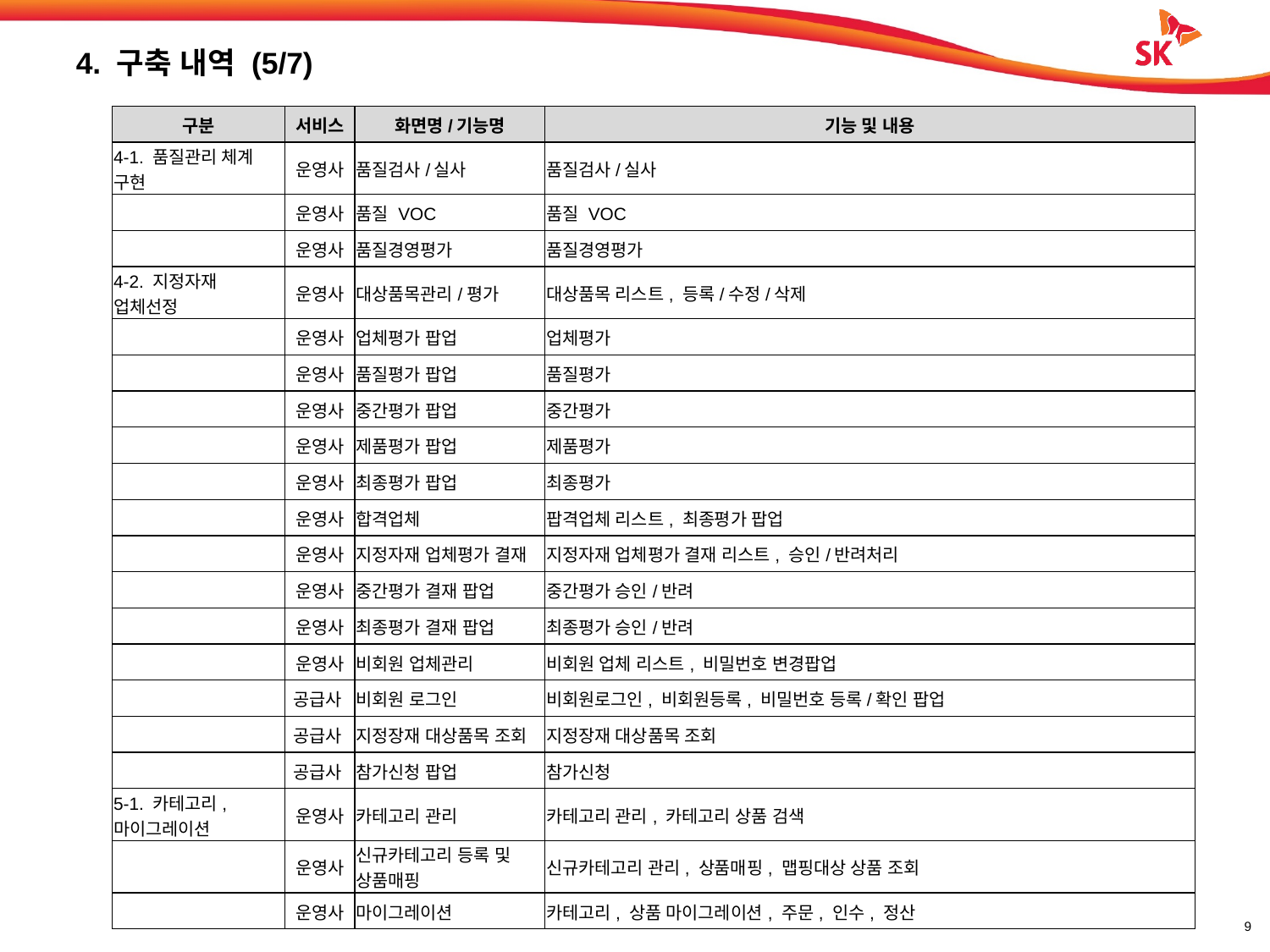

# 4. 구축 내역 (5/7)
| 구분 | 서비스 | 화면명/기능명 | 기능 및 내용 |
| --- | --- | --- | --- |
| 4-1. 품질관리 체계 구현 | 운영사 | 품질검사/실사 | 품질검사/실사 |
|  | 운영사 | 품질 VOC | 품질 VOC |
|  | 운영사 | 품질경영평가 | 품질경영평가 |
| 4-2. 지정자재 업체선정 | 운영사 | 대상품목관리/평가 | 대상품목 리스트, 등록/수정/삭제 |
|  | 운영사 | 업체평가 팝업 | 업체평가 |
|  | 운영사 | 품질평가 팝업 | 품질평가 |
|  | 운영사 | 중간평가 팝업 | 중간평가 |
|  | 운영사 | 제품평가 팝업 | 제품평가 |
|  | 운영사 | 최종평가 팝업 | 최종평가 |
|  | 운영사 | 합격업체 | 팝격업체 리스트, 최종평가 팝업 |
|  | 운영사 | 지정자재 업체평가 결재 | 지정자재 업체평가 결재 리스트, 승인/반려처리 |
|  | 운영사 | 중간평가 결재 팝업 | 중간평가 승인/반려 |
|  | 운영사 | 최종평가 결재 팝업 | 최종평가 승인/반려 |
|  | 운영사 | 비회원 업체관리 | 비회원 업체 리스트, 비밀번호 변경팝업 |
|  | 공급사 | 비회원 로그인 | 비회원로그인, 비회원등록, 비밀번호 등록/확인 팝업 |
|  | 공급사 | 지정장재 대상품목 조회 | 지정장재 대상품목 조회 |
|  | 공급사 | 참가신청 팝업 | 참가신청 |
| 5-1. 카테고리, 마이그레이션 | 운영사 | 카테고리 관리 | 카테고리 관리, 카테고리 상품 검색 |
|  | 운영사 | 신규카테고리 등록 및 상품매핑 | 신규카테고리 관리, 상품매핑, 맵핑대상 상품 조회 |
|  | 운영사 | 마이그레이션 | 카테고리, 상품 마이그레이션, 주문, 인수, 정산 |